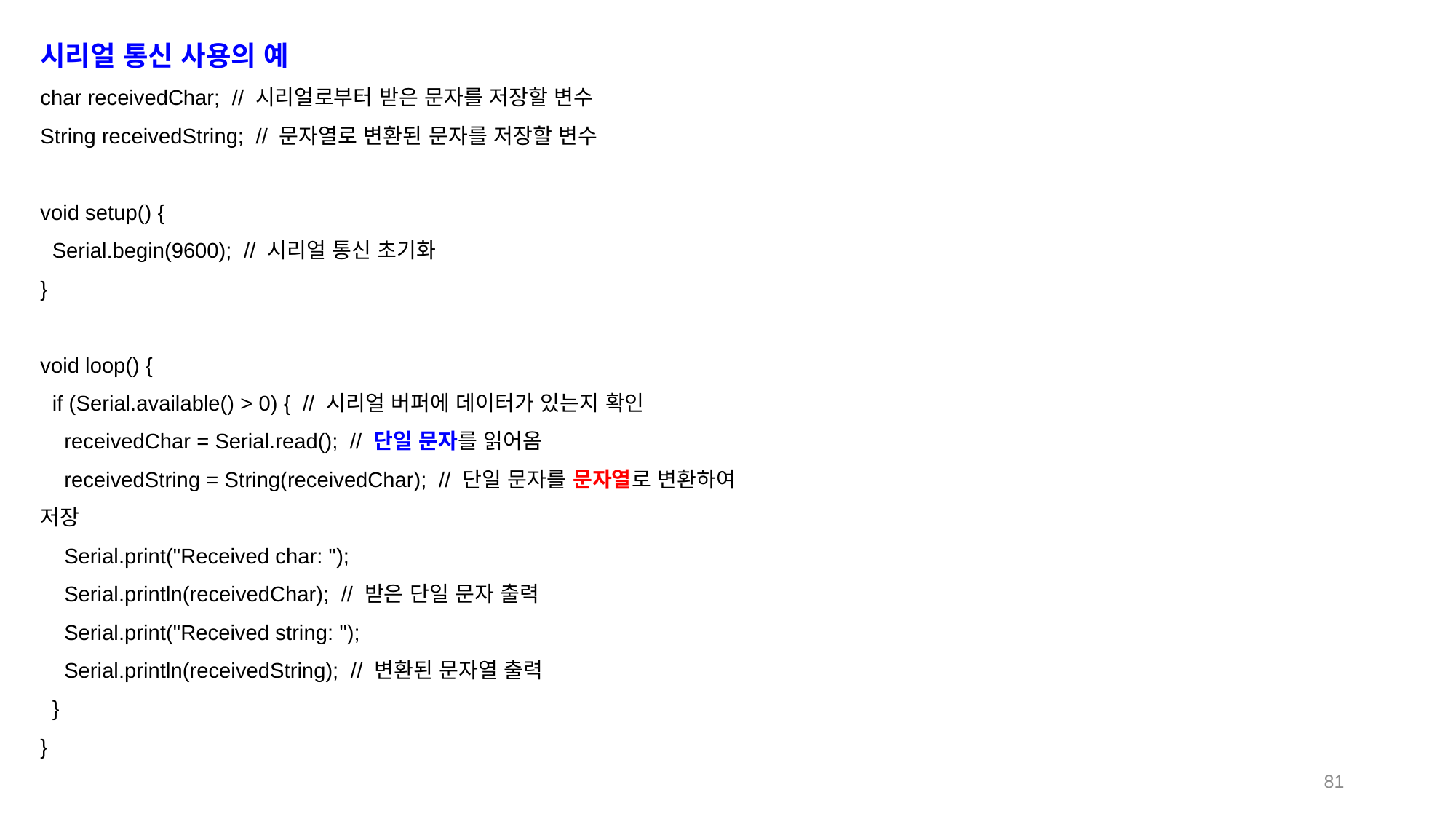

시리얼 통신 사용의 예
char receivedChar;  // 시리얼로부터 받은 문자를 저장할 변수
String receivedString;  // 문자열로 변환된 문자를 저장할 변수

void setup() {
  Serial.begin(9600);  // 시리얼 통신 초기화
}

void loop() {
  if (Serial.available() > 0) {  // 시리얼 버퍼에 데이터가 있는지 확인
    receivedChar = Serial.read();  // 단일 문자를 읽어옴
    receivedString = String(receivedChar);  // 단일 문자를 문자열로 변환하여 저장
    Serial.print("Received char: ");
    Serial.println(receivedChar);  // 받은 단일 문자 출력
    Serial.print("Received string: ");
    Serial.println(receivedString);  // 변환된 문자열 출력
  }
}
81